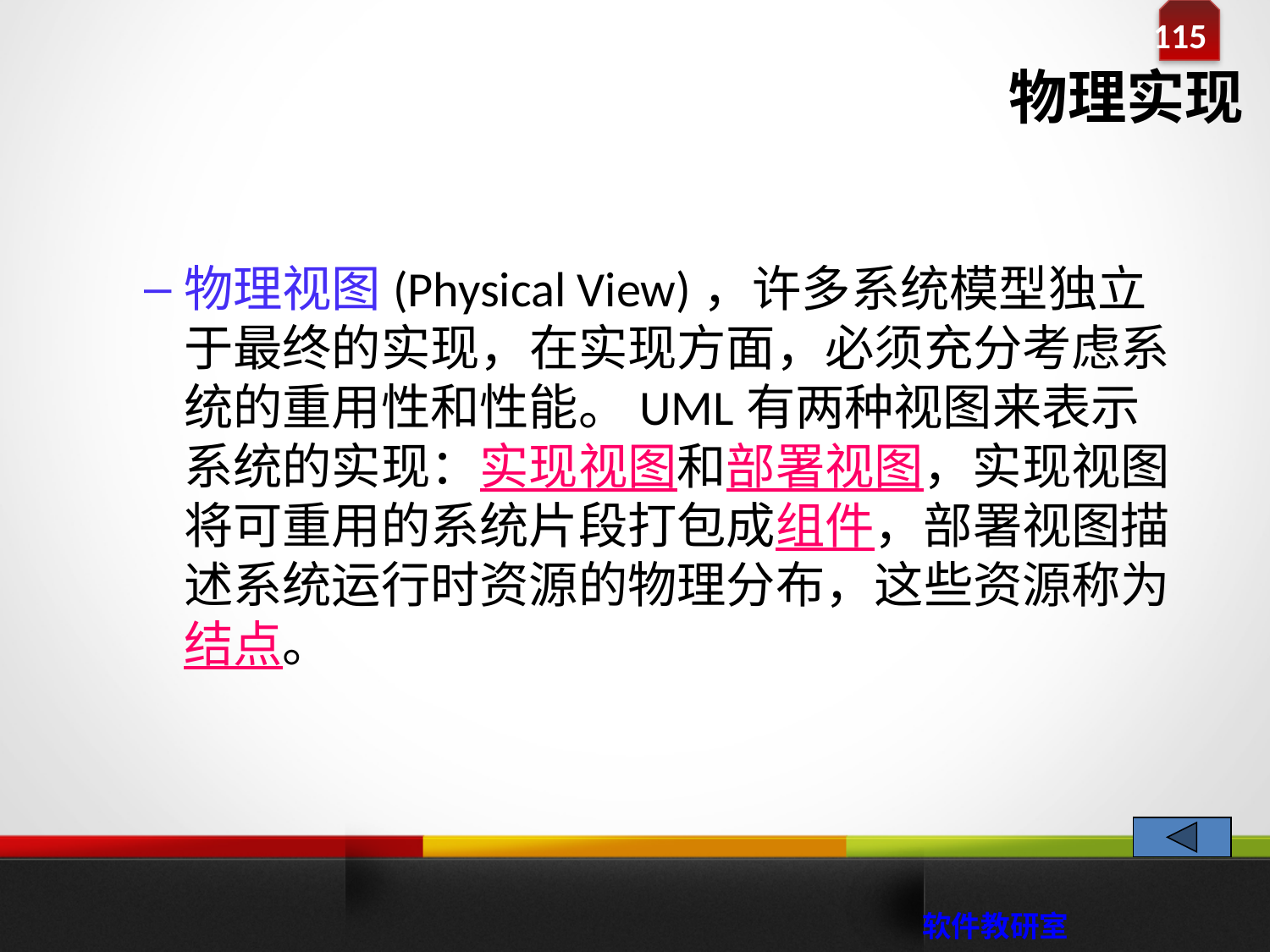

物理实现
物理视图(Physical View)，许多系统模型独立于最终的实现，在实现方面，必须充分考虑系统的重用性和性能。UML有两种视图来表示系统的实现：实现视图和部署视图，实现视图将可重用的系统片段打包成组件，部署视图描述系统运行时资源的物理分布，这些资源称为结点。

                                     软件教研室